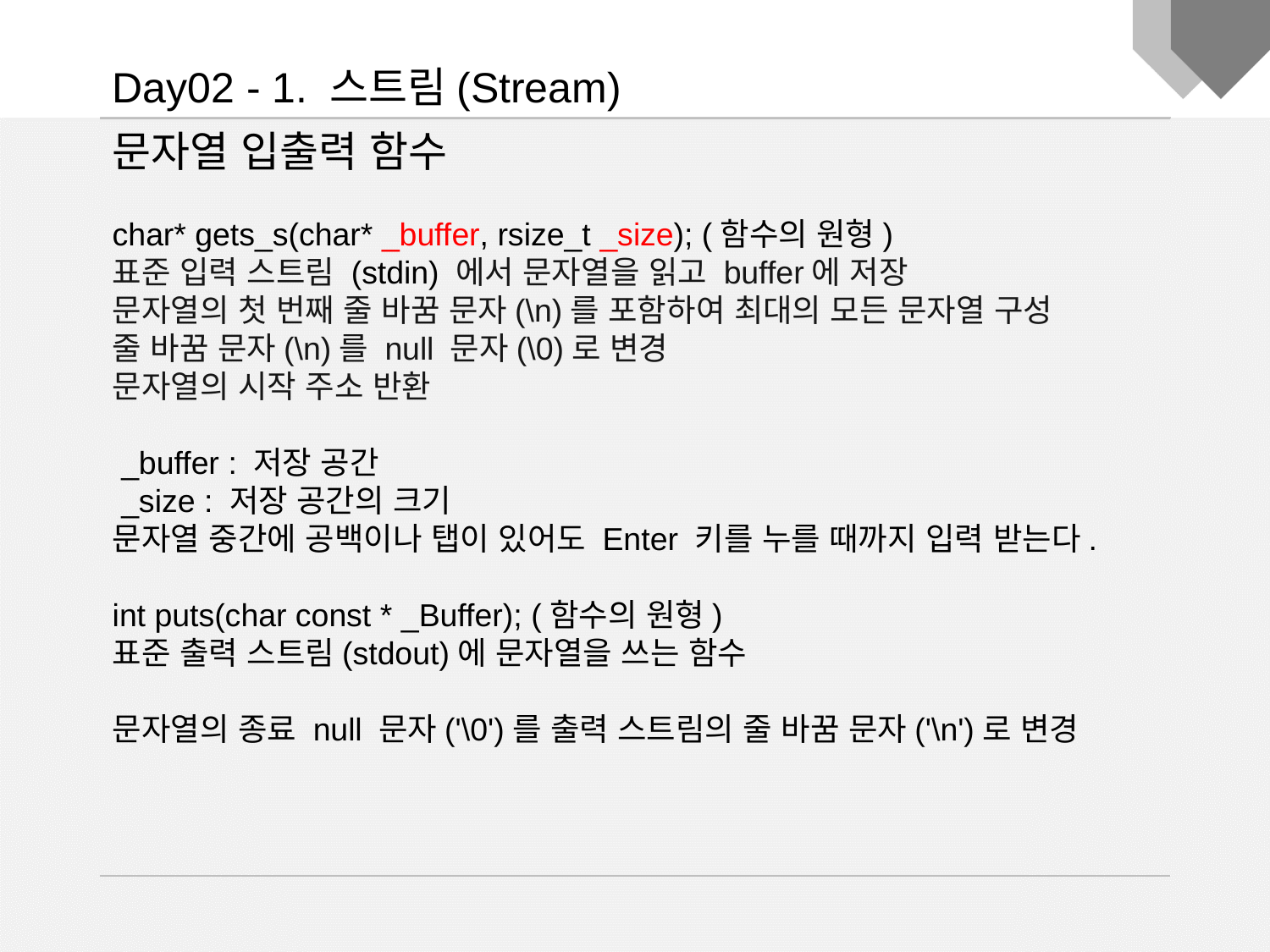

Day02 - 1. 스트림(Stream)
문자열 입출력 함수

char* gets_s(char* _buffer, rsize_t _size); (함수의 원형)
표준 입력 스트림 (stdin) 에서 문자열을 읽고 buffer에 저장
문자열의 첫 번째 줄 바꿈 문자(\n)를 포함하여 최대의 모든 문자열 구성
줄 바꿈 문자(\n)를 null 문자(\0)로 변경
문자열의 시작 주소 반환

 _buffer : 저장 공간
 _size : 저장 공간의 크기
문자열 중간에 공백이나 탭이 있어도 Enter 키를 누를 때까지 입력 받는다.

int puts(char const * _Buffer); (함수의 원형)
표준 출력 스트림(stdout)에 문자열을 쓰는 함수

문자열의 종료 null 문자('\0')를 출력 스트림의 줄 바꿈 문자('\n')로 변경